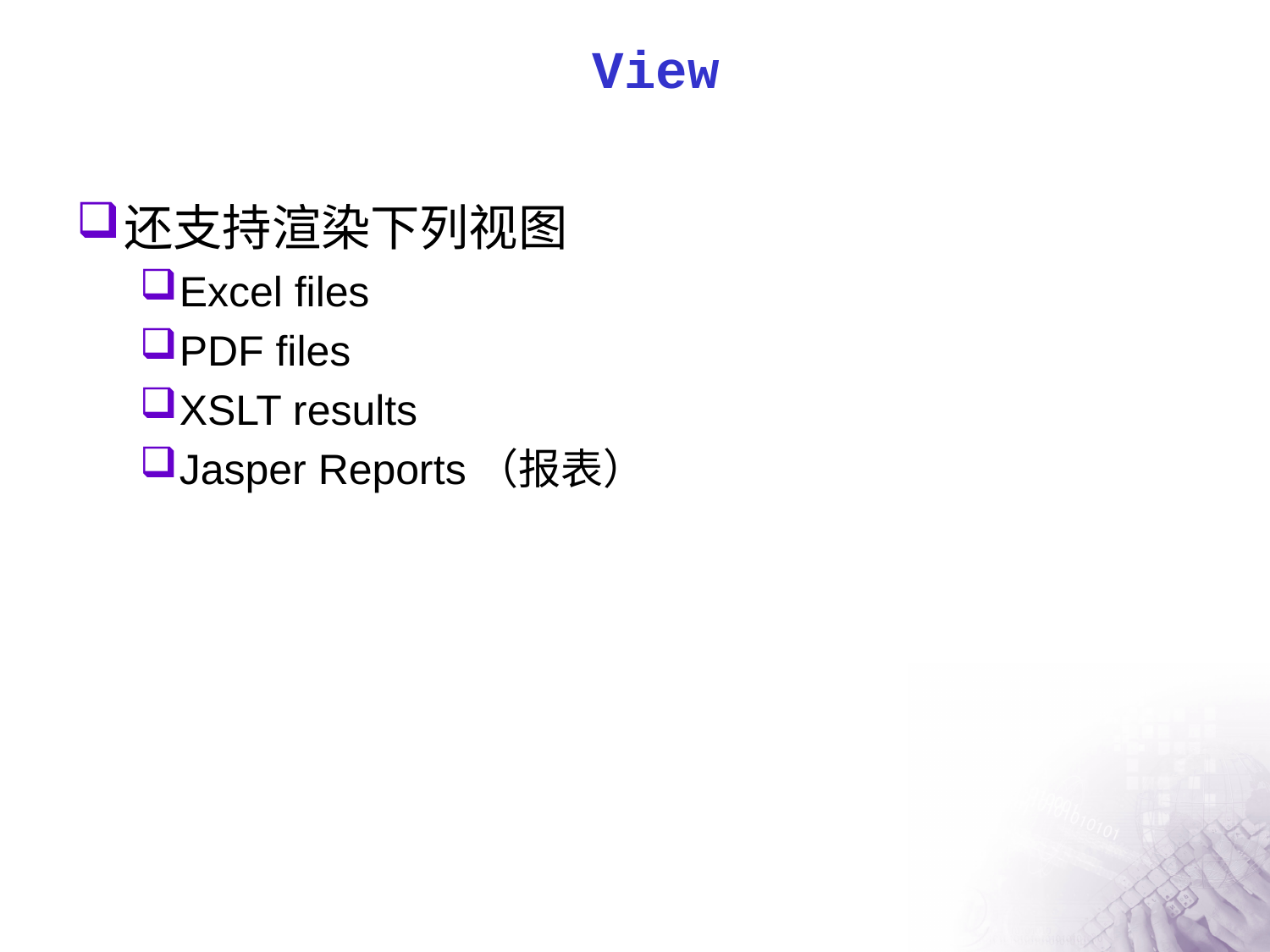

# View
还支持渲染下列视图
Excel files
PDF files
XSLT results
Jasper Reports（报表）